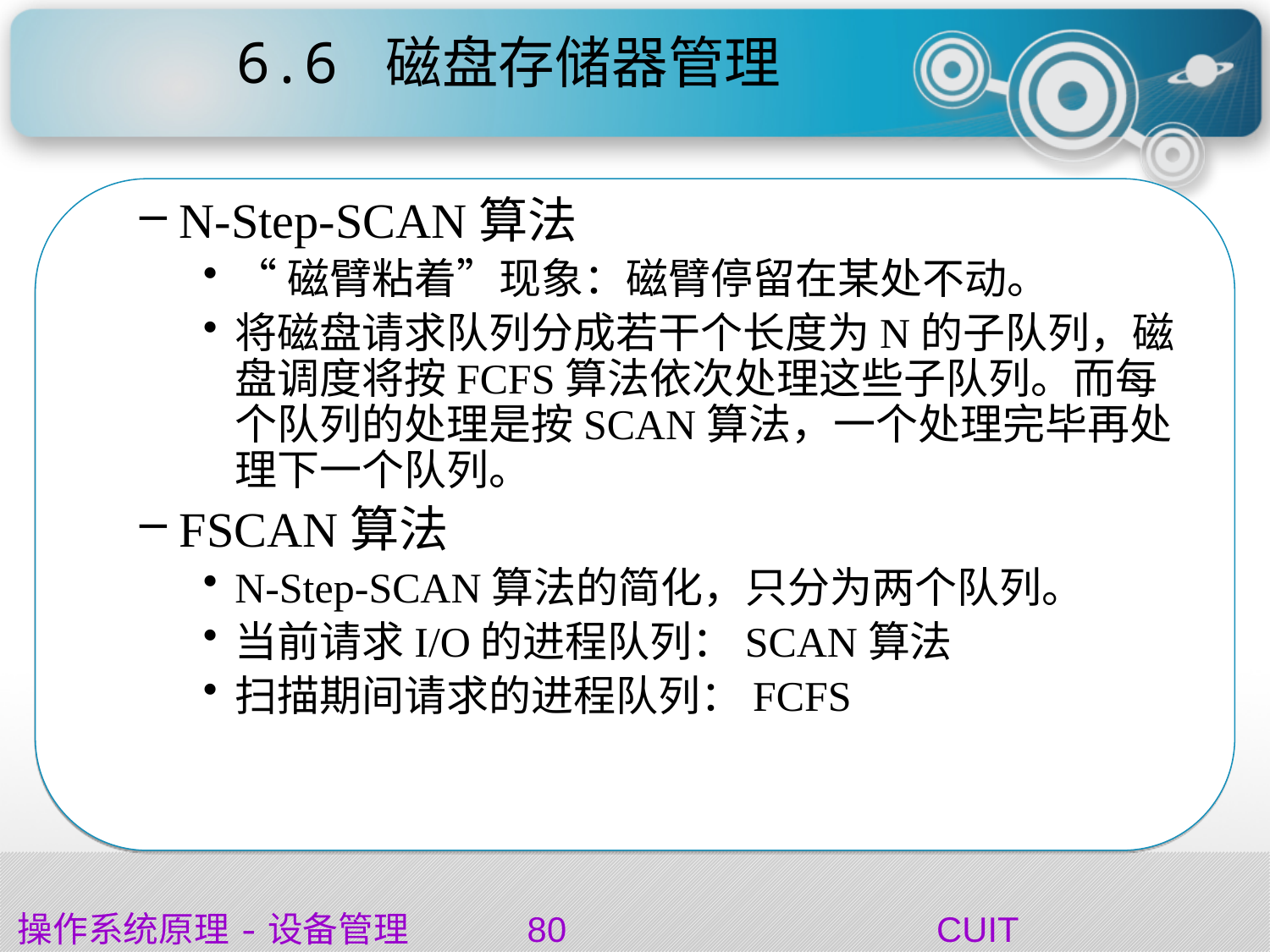

# 6.6 磁盘存储器管理
N-Step-SCAN算法
“磁臂粘着”现象：磁臂停留在某处不动。
将磁盘请求队列分成若干个长度为N的子队列，磁盘调度将按FCFS算法依次处理这些子队列。而每个队列的处理是按SCAN算法，一个处理完毕再处理下一个队列。
FSCAN算法
N-Step-SCAN算法的简化，只分为两个队列。
当前请求I/O的进程队列：SCAN算法
扫描期间请求的进程队列：FCFS